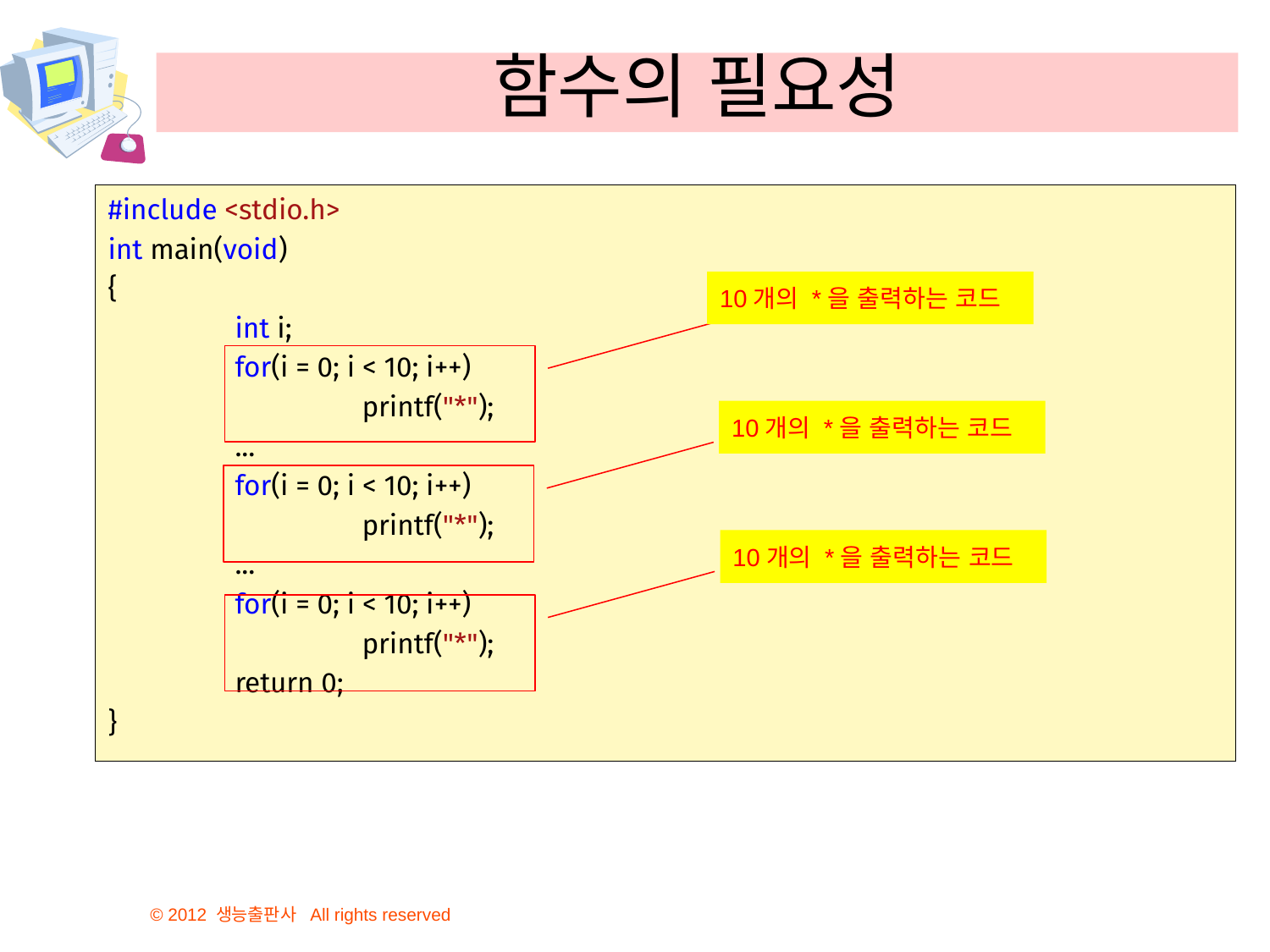

# 함수의 필요성
#include <stdio.h>
int main(void)
{
	int i;
	for(i = 0; i < 10; i++)
		printf("*");
	...
	for(i = 0; i < 10; i++)
		printf("*");
	...
	for(i = 0; i < 10; i++)
		printf("*");
	return 0;
}
10개의 *을 출력하는 코드

10개의 *을 출력하는 코드

10개의 *을 출력하는 코드